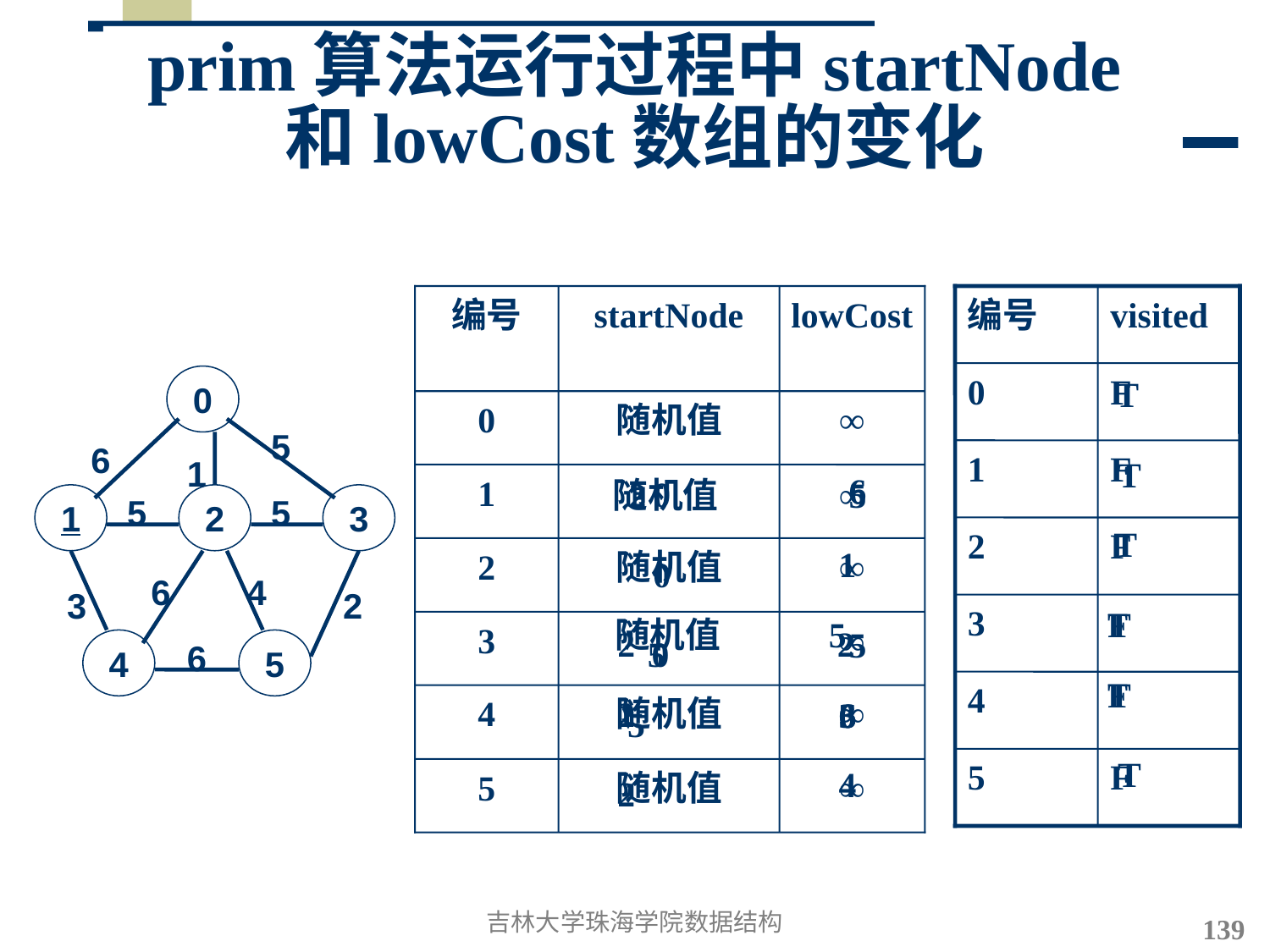

# prim算法运行过程中startNode和lowCost数组的变化

编号

0
1
2
3
4
5
startNode
lowCost

编号

0
1
2
3
4
5
visited

F
0

5
6

1
1
5
2
5
3

6
4
3
2
4
6
5

T

随机值
∞

F
T
6

随机值
2
    0
∞
5
T

F
1

随机值
∞
    0

F
T
随机值
5

∞
2
5
2
    0
5
F
T

随机值
∞
2
1
6
6
3
5
T

F
4

随机值
∞
2

139
吉林大学珠海学院数据结构